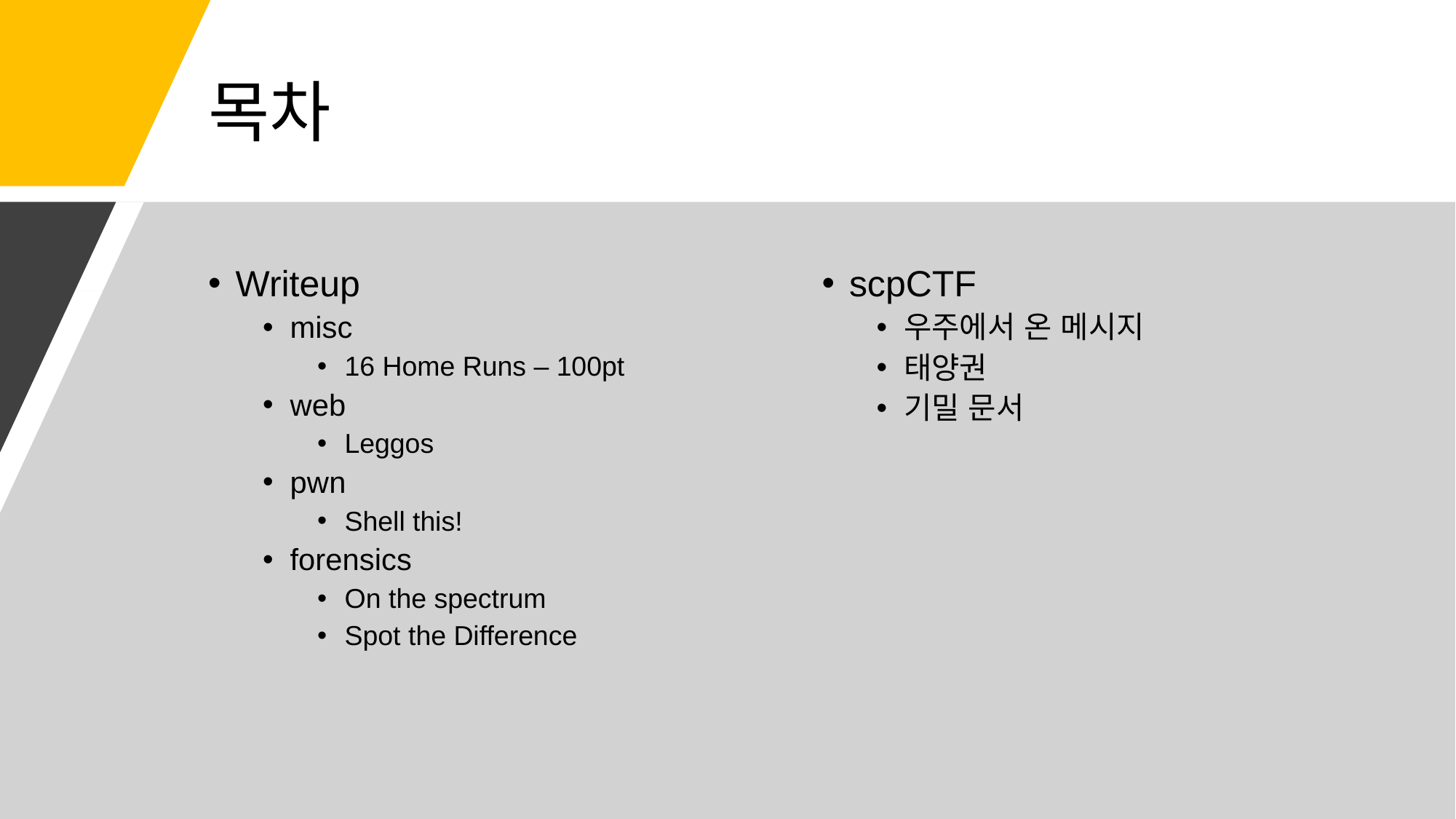

# 목차

Writeup
misc
16 Home Runs – 100pt
web
Leggos
pwn
Shell this!
forensics
On the spectrum
Spot the Difference

scpCTF
우주에서 온 메시지
태양권
기밀 문서